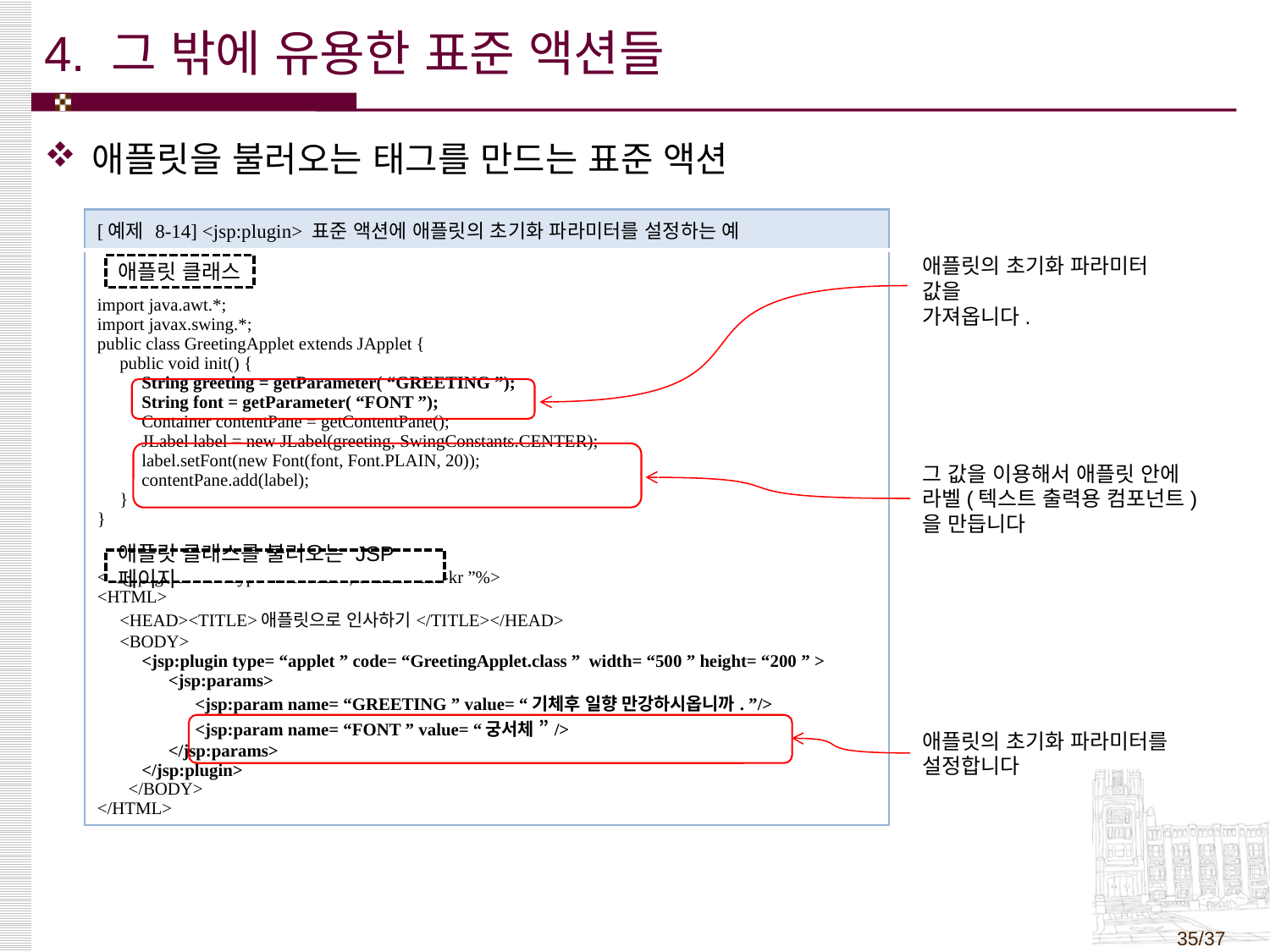

# 4. 그 밖에 유용한 표준 액션들
애플릿을 불러오는 태그를 만드는 표준 액션

| [예제 8-14] <jsp:plugin> 표준 액션에 애플릿의 초기화 파라미터를 설정하는 예 |
| --- |
| import java.awt.\*; import javax.swing.\*; public class GreetingApplet extends JApplet { public void init() { String greeting = getParameter( “GREETING ”); String font = getParameter( “FONT ”); Container contentPane = getContentPane(); JLabel label = new JLabel(greeting, SwingConstants.CENTER); label.setFont(new Font(font, Font.PLAIN, 20)); contentPane.add(label); } } <%@page contentType= ”text/html; charset=euc-kr ”%> <HTML> <HEAD><TITLE>애플릿으로 인사하기</TITLE></HEAD> <BODY> <jsp:plugin type= “applet ” code= “GreetingApplet.class ” width= “500 ” height= “200 ” > <jsp:params> <jsp:param name= “GREETING ” value= “기체후 일향 만강하시옵니까. ”/> <jsp:param name= “FONT ” value= “궁서체 ”/> </jsp:params> </jsp:plugin> </BODY> </HTML> |
애플릿 클래스
애플릿의 초기화 파라미터 값을
가져옵니다.

그 값을 이용해서 애플릿 안에
라벨(텍스트 출력용 컴포넌트)을 만듭니다
애플릿 클래스를 불러오는 JSP 페이지

애플릿의 초기화 파라미터를 설정합니다